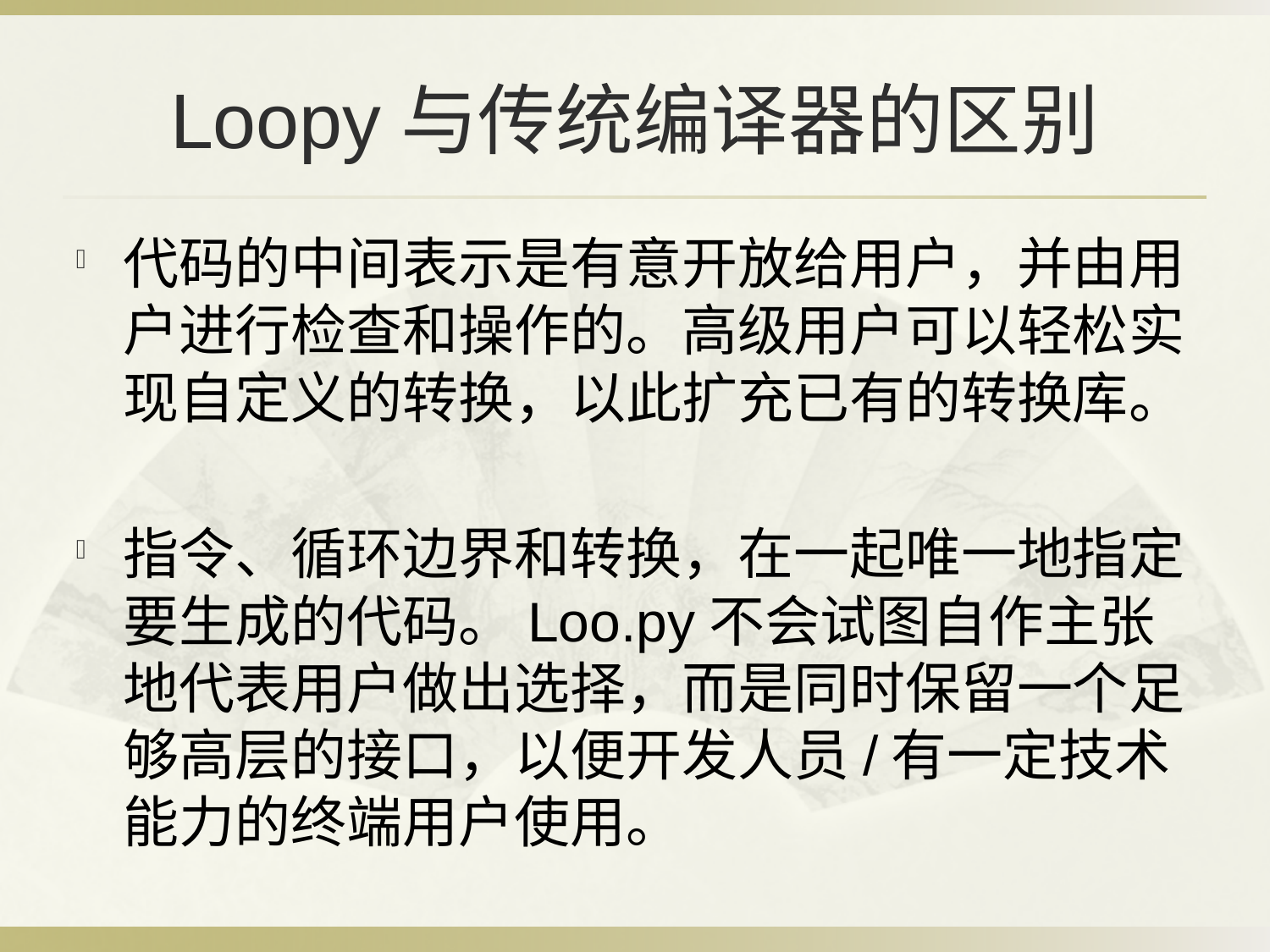

# Loopy与传统编译器的区别
代码的中间表示是有意开放给用户，并由用户进行检查和操作的。高级用户可以轻松实现自定义的转换，以此扩充已有的转换库。

指令、循环边界和转换，在一起唯一地指定要生成的代码。Loo.py不会试图自作主张地代表用户做出选择，而是同时保留一个足够高层的接口，以便开发人员/有一定技术能力的终端用户使用。